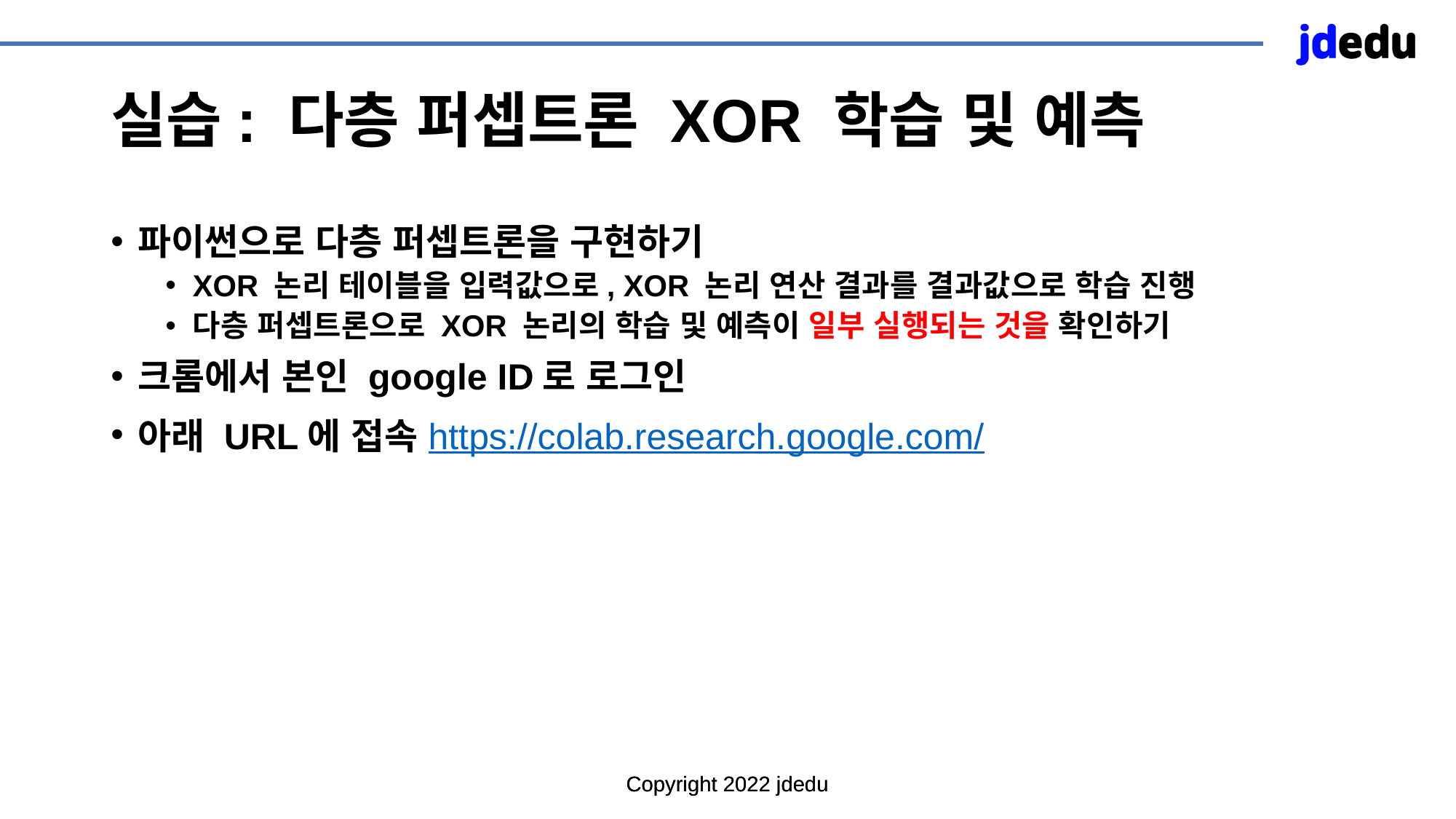

# 실습: 다층 퍼셉트론 XOR 학습 및 예측
파이썬으로 다층 퍼셉트론을 구현하기
XOR 논리 테이블을 입력값으로, XOR 논리 연산 결과를 결과값으로 학습 진행
다층 퍼셉트론으로 XOR 논리의 학습 및 예측이 일부 실행되는 것을 확인하기
크롬에서 본인 google ID로 로그인
아래 URL에 접속
https://colab.research.google.com/